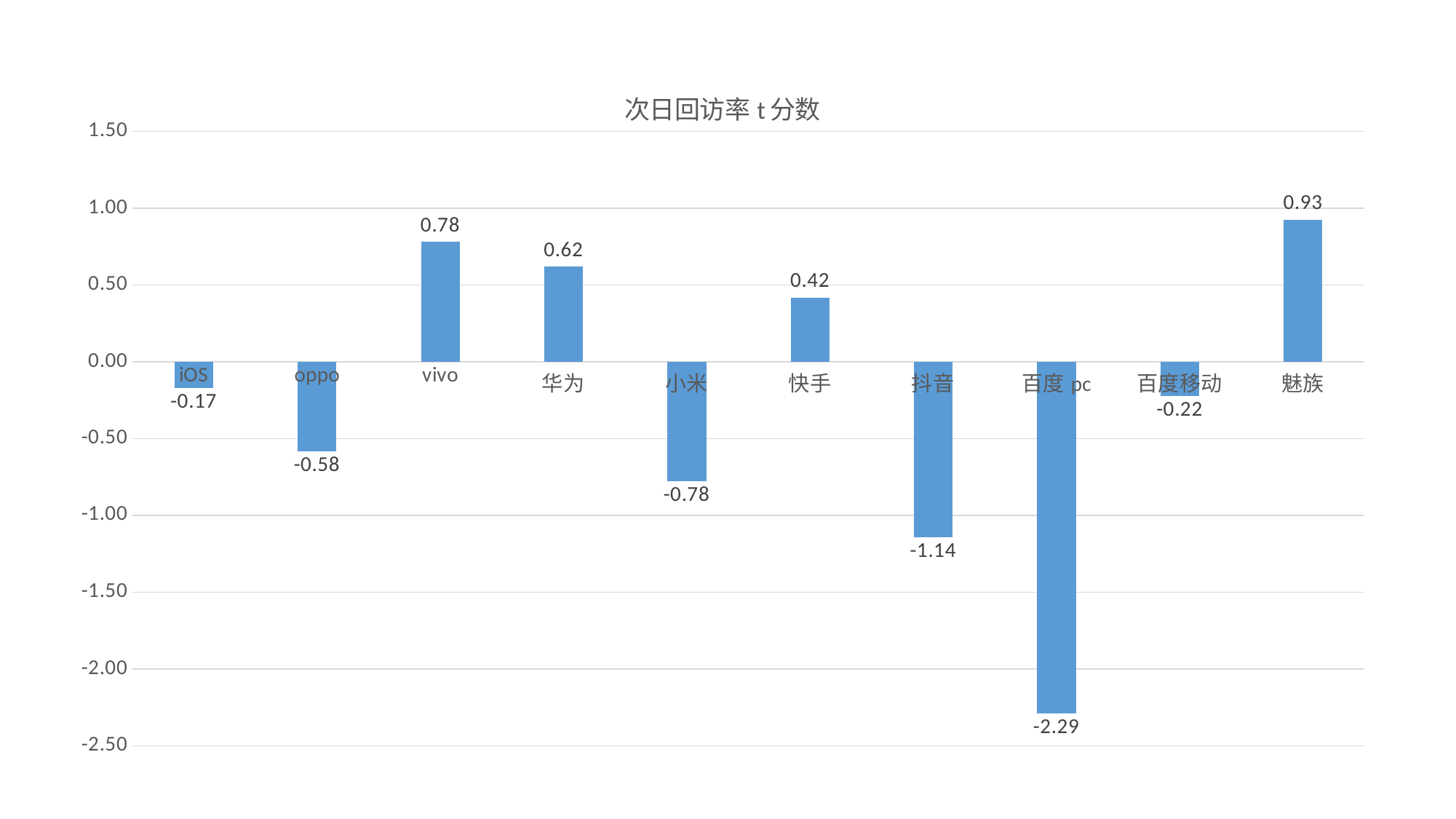

### Chart: 次日回访率t分数

| Category | t分数 |
|---|---|
| iOS | -0.168180895545914 |
| oppo | -0.582478529379581 |
| vivo | 0.78158985701227 |
| 华为 | 0.620439957281766 |
| 小米 | -0.778732518008185 |
| 快手 | 0.419678659651046 |
| 抖音 | -1.14190073185534 |
| 百度pc | -2.28750677752018 |
| 百度移动 | -0.221631916766991 |
| 魅族 | 0.927130047322449 |